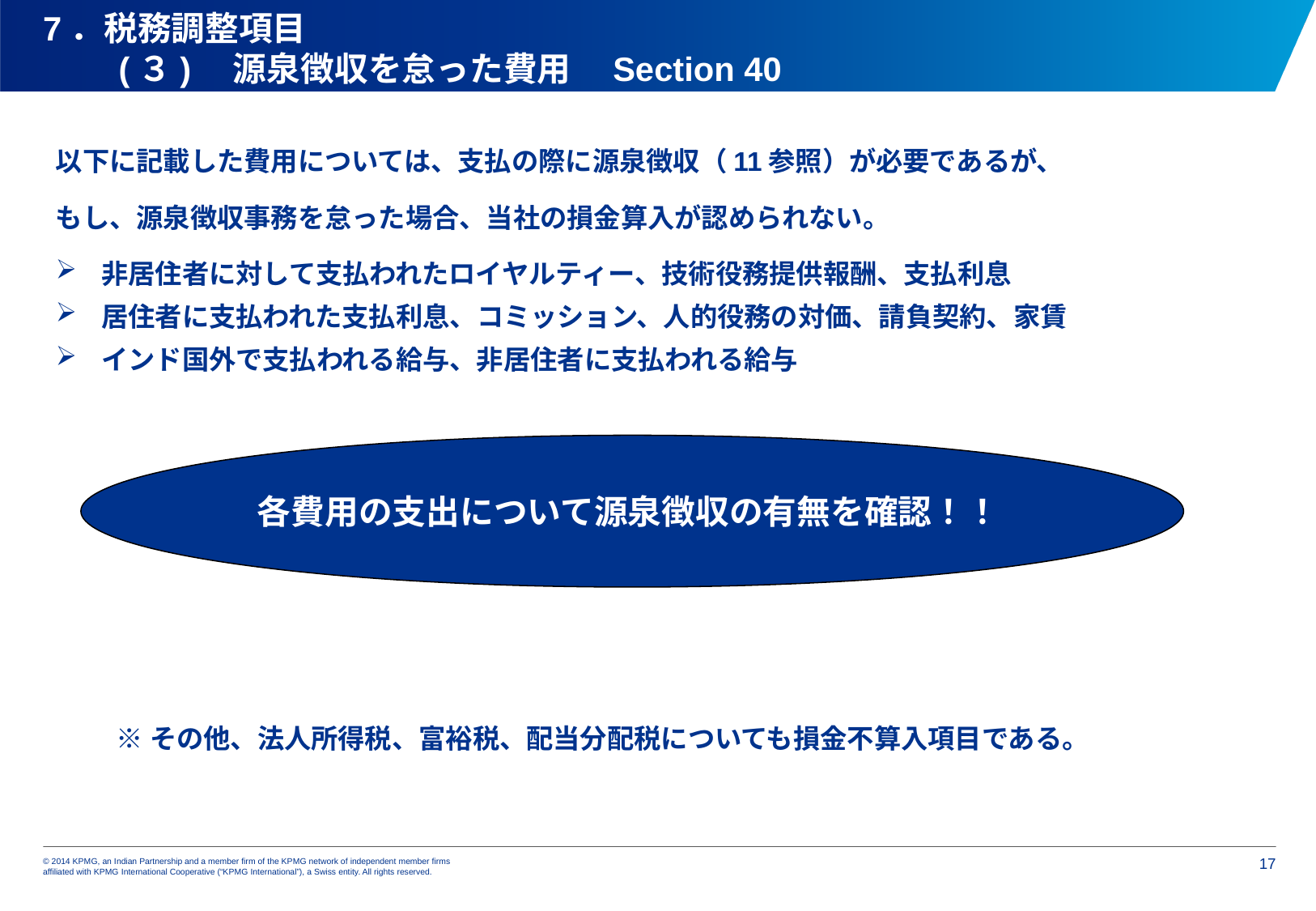

# 7．税務調整項目 　　(３)　源泉徴収を怠った費用　Section 40
以下に記載した費用については、支払の際に源泉徴収（11参照）が必要であるが、
もし、源泉徴収事務を怠った場合、当社の損金算入が認められない。
非居住者に対して支払われたロイヤルティー、技術役務提供報酬、支払利息
居住者に支払われた支払利息、コミッション、人的役務の対価、請負契約、家賃
インド国外で支払われる給与、非居住者に支払われる給与
各費用の支出について源泉徴収の有無を確認！！
※その他、法人所得税、富裕税、配当分配税についても損金不算入項目である。
17